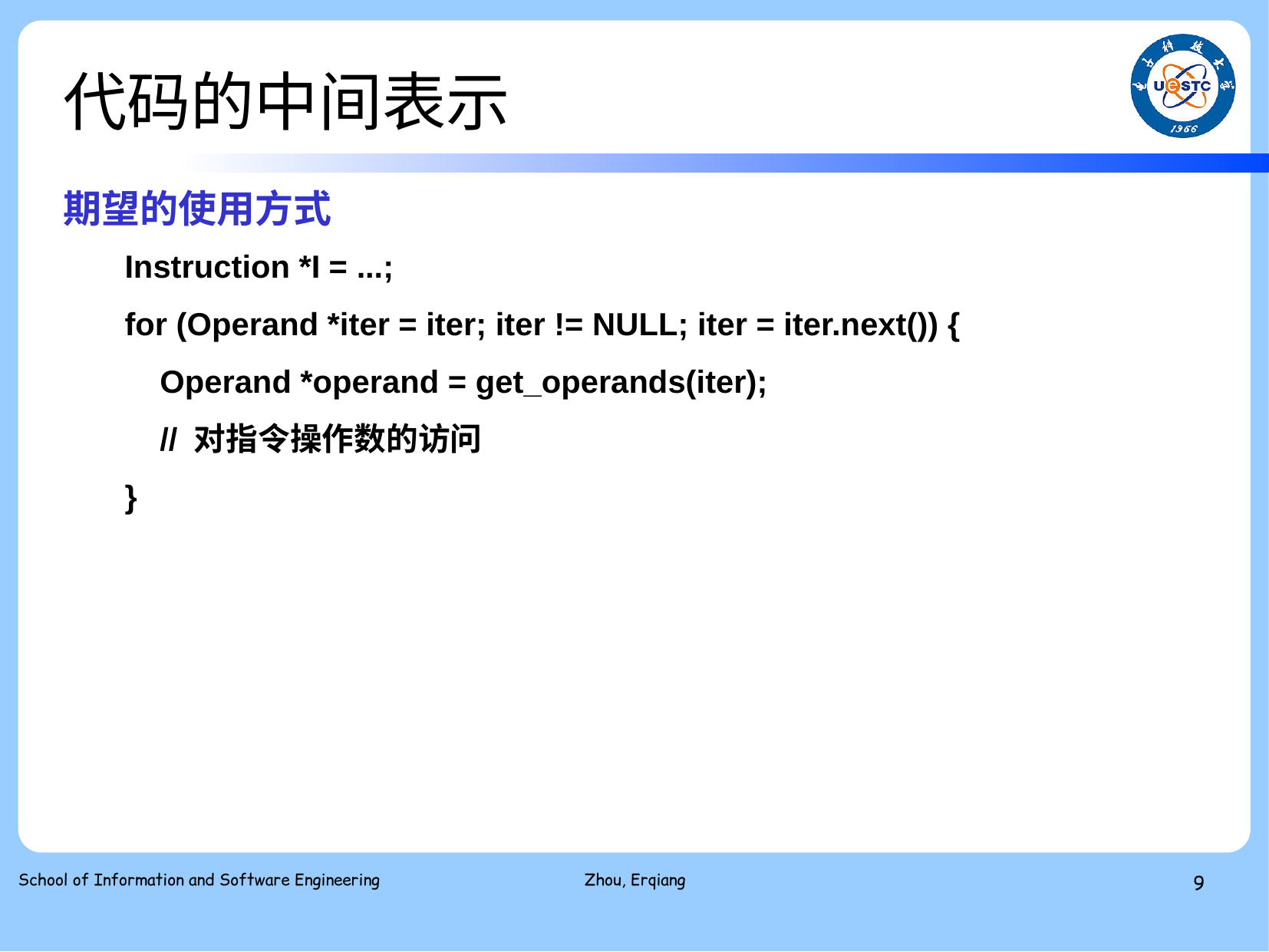

# 代码的中间表示
期望的使用方式

Instruction *I = ...;
for (Operand *iter = iter; iter != NULL; iter = iter.next()) {
    Operand *operand = get_operands(iter);
    // 对指令操作数的访问
}
School of Information and Software Engineering
Zhou, Erqiang
9